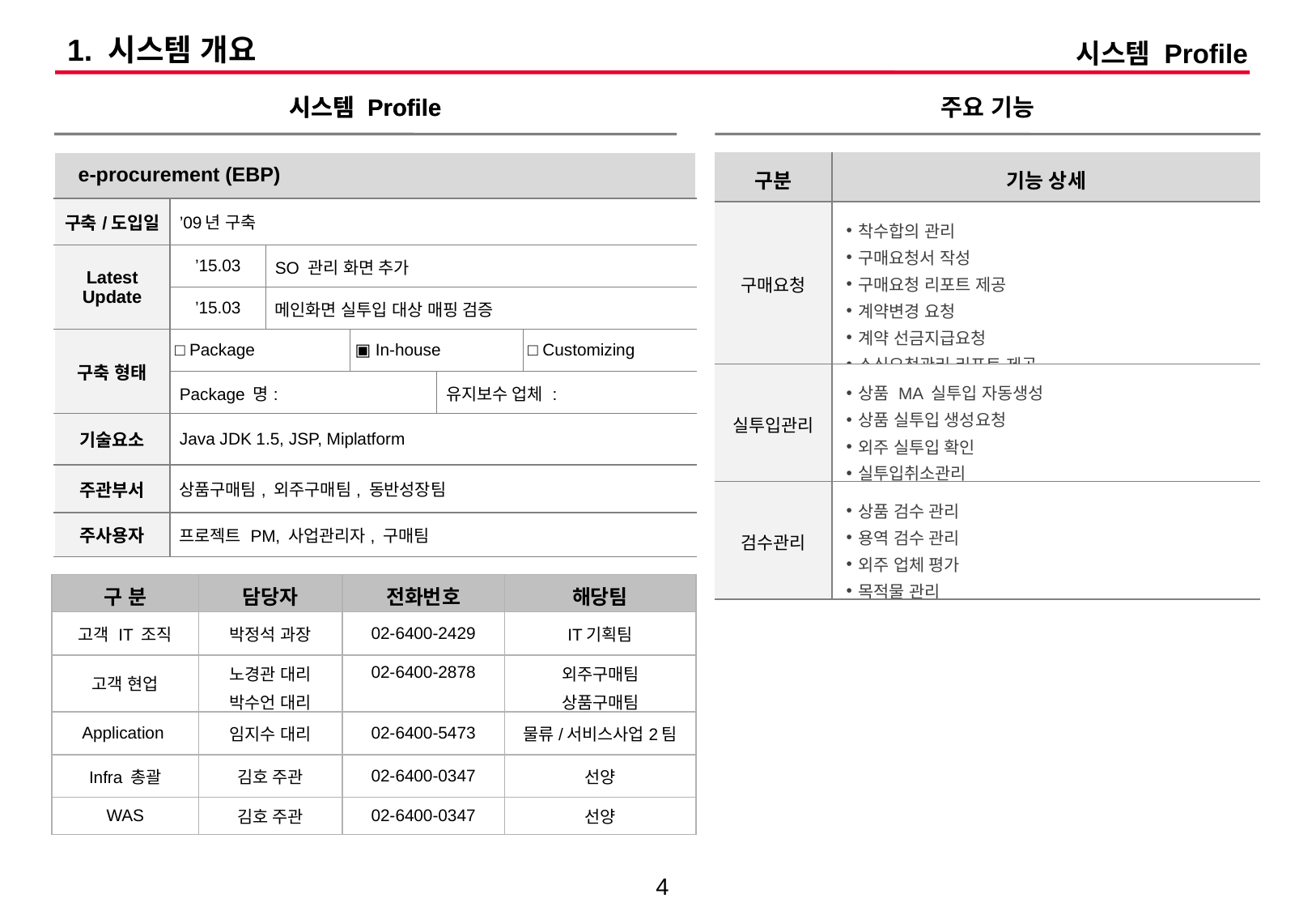

# 1. 시스템 개요
시스템 Profile
시스템 Profile

시스템 Profile

주요 기능

| e-procurement (EBP) |  |  |  |  |  |
| --- | --- | --- | --- | --- | --- |
| 구축/도입일 | ’09년 구축 |  |  |  |  |
| Latest Update | ’15.03 | SO 관리 화면 추가 |  |  |  |
|  | ’15.03 | 메인화면 실투입 대상 매핑 검증 |  |  |  |
| 구축 형태 | □ Package |  | ▣ In-house |  | □ Customizing |
|  | Package 명: |  |  | 유지보수 업체 : |  |
| 기술요소 | Java JDK 1.5, JSP, Miplatform |  |  |  |  |
| 주관부서 | 상품구매팀, 외주구매팀, 동반성장팀 |  |  |  |  |
| 주사용자 | 프로젝트 PM, 사업관리자, 구매팀 |  |  |  |  |
| 구분 | 기능 상세 |
| --- | --- |
| 구매요청 | 착수합의 관리 구매요청서 작성 구매요청 리포트 제공 계약변경 요청 계약 선금지급요청 소싱요청관리 리포트 제공 |
| 실투입관리 | 상품 MA 실투입 자동생성 상품 실투입 생성요청 외주 실투입 확인 실투입취소관리 |
| 검수관리 | 상품 검수 관리 용역 검수 관리 외주 업체 평가 목적물 관리 |
| 구 분 | 담당자 | 전화번호 | 해당팀 |
| --- | --- | --- | --- |
| 고객 IT 조직 | 박정석 과장 | 02-6400-2429 | IT기획팀 |
| 고객 현업 | 노경관 대리 박수언 대리 | 02-6400-2878 | 외주구매팀 상품구매팀 |
| Application | 임지수 대리 | 02-6400-5473 | 물류/서비스사업2팀 |
| Infra 총괄 | 김호 주관 | 02-6400-0347 | 선양 |
| WAS | 김호 주관 | 02-6400-0347 | 선양 |